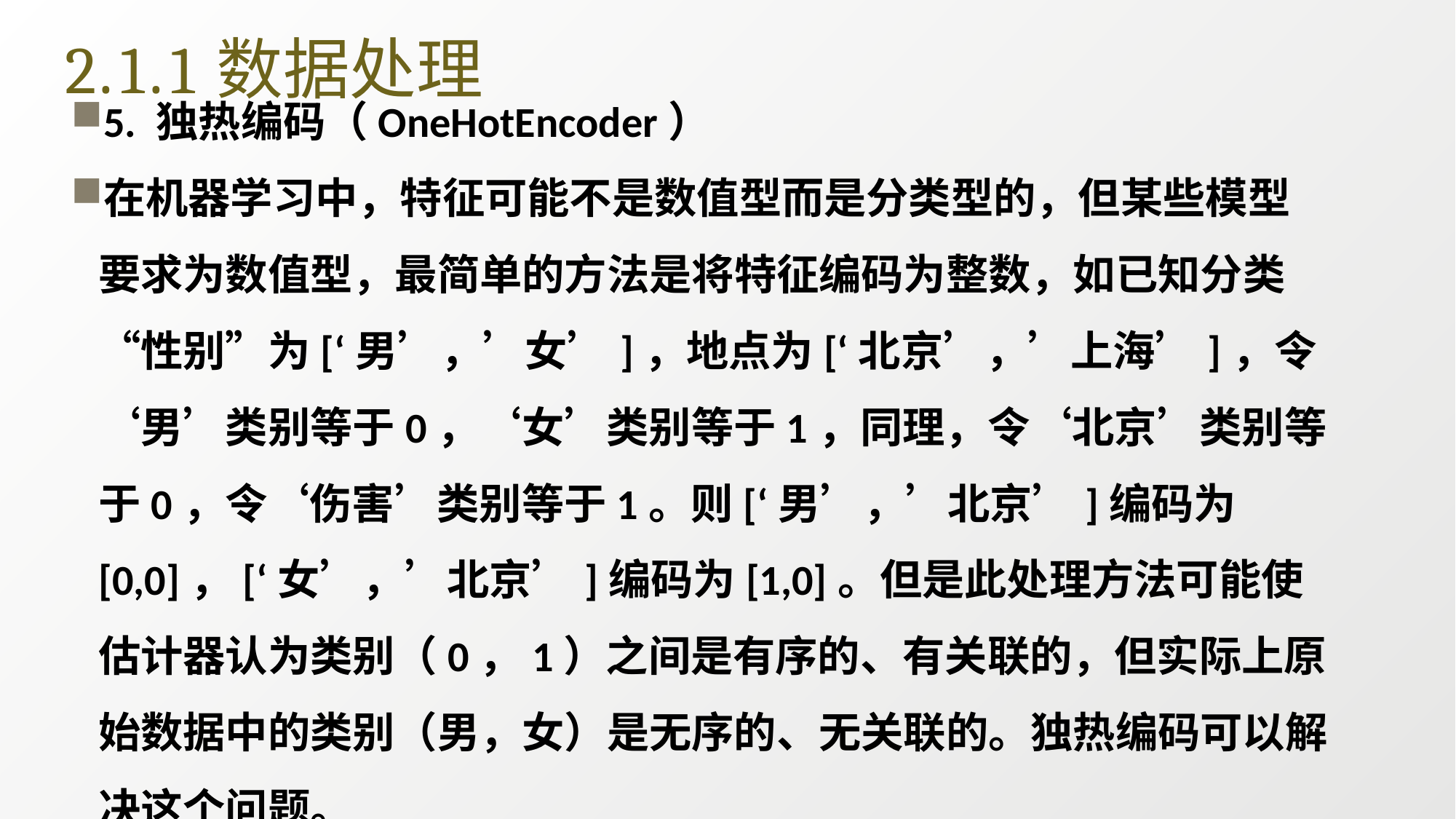

# 2.1.1数据处理
5. 独热编码（OneHotEncoder）
在机器学习中，特征可能不是数值型而是分类型的，但某些模型要求为数值型，最简单的方法是将特征编码为整数，如已知分类“性别”为[‘男’，’女’]，地点为[‘北京’，’上海’]，令‘男’类别等于0，‘女’类别等于1，同理，令‘北京’类别等于0，令‘伤害’类别等于1。则[‘男’，’北京’]编码为[0,0]，[‘女’，’北京’]编码为[1,0]。但是此处理方法可能使估计器认为类别（0，1）之间是有序的、有关联的，但实际上原始数据中的类别（男，女）是无序的、无关联的。独热编码可以解决这个问题。